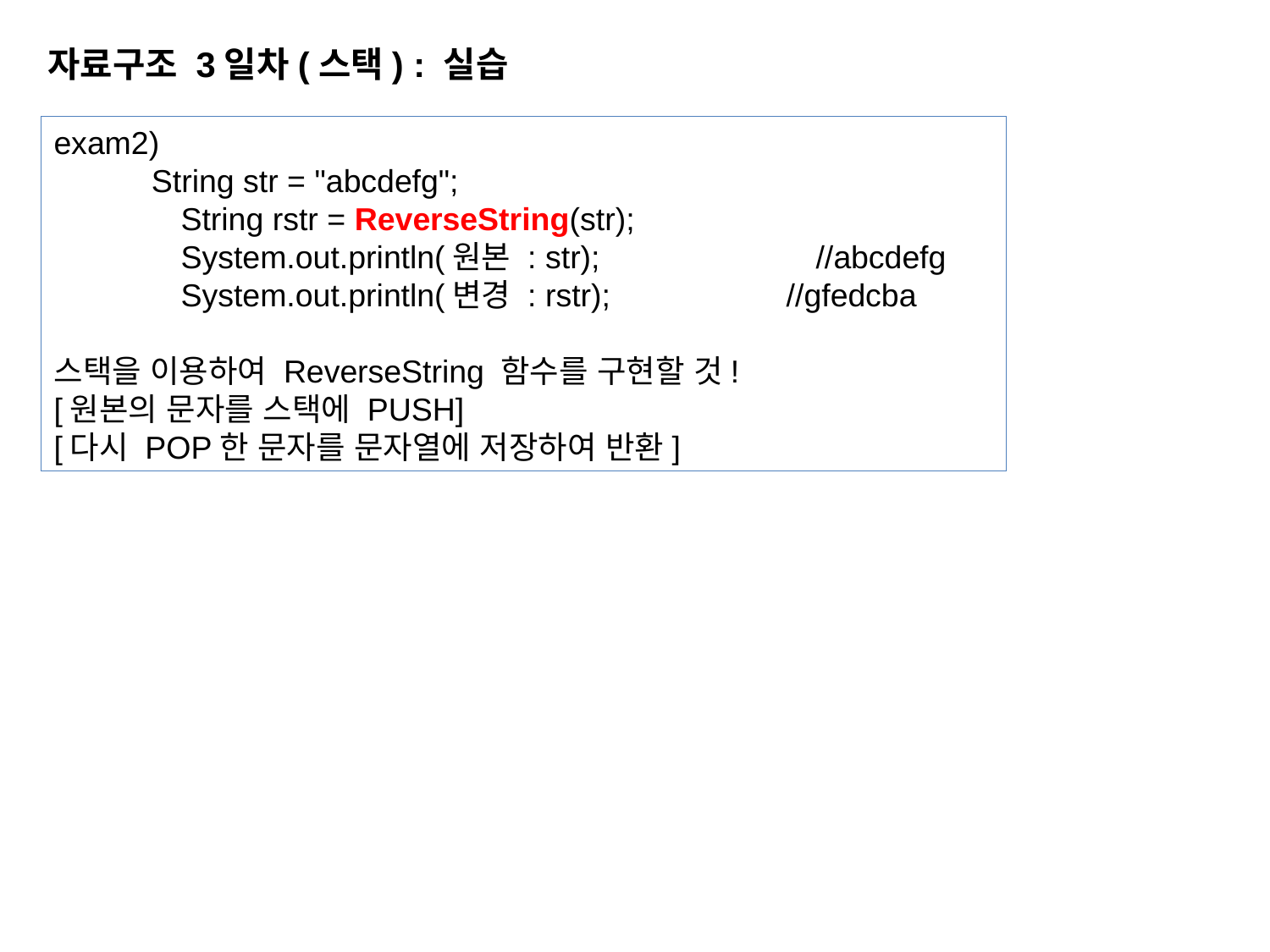

자료구조 3일차(스택) : 실습
exam2)
           String str = "abcdefg";
	String rstr = ReverseString(str);
	System.out.println(원본 : str);		//abcdefg
	System.out.println(변경 : rstr);	           //gfedcba

스택을 이용하여 ReverseString 함수를 구현할 것!
[원본의 문자를 스택에 PUSH]
[다시 POP한 문자를 문자열에 저장하여 반환]